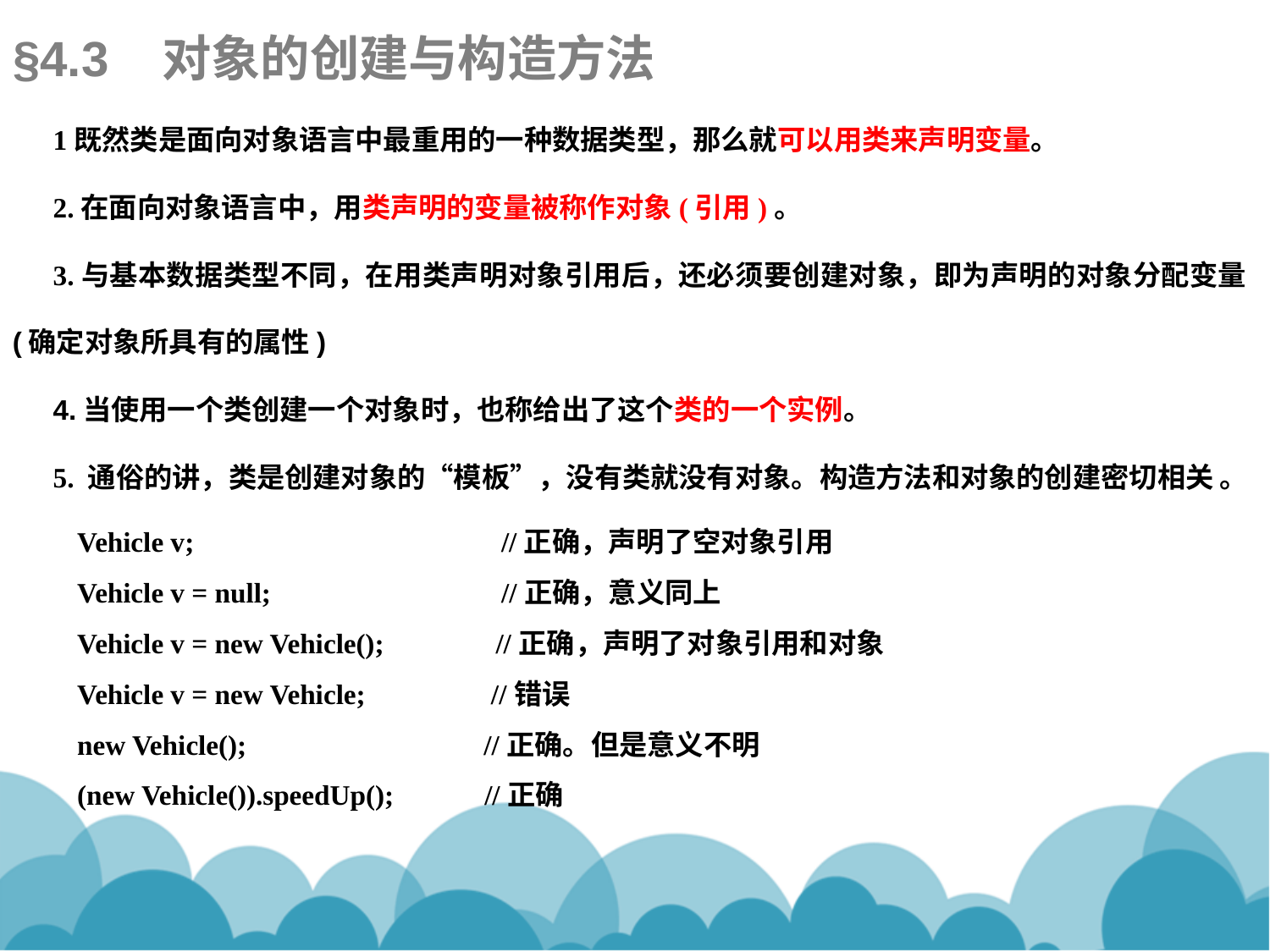

§4.3   对象的创建与构造方法
1既然类是面向对象语言中最重用的一种数据类型，那么就可以用类来声明变量。
2.在面向对象语言中，用类声明的变量被称作对象(引用)。
3.与基本数据类型不同，在用类声明对象引用后，还必须要创建对象，即为声明的对象分配变量(确定对象所具有的属性)
4.当使用一个类创建一个对象时，也称给出了这个类的一个实例。
5. 通俗的讲，类是创建对象的“模板”，没有类就没有对象。构造方法和对象的创建密切相关 。
Vehicle v;                                            //正确，声明了空对象引用
Vehicle v = null;                                 //正确，意义同上
Vehicle v = new Vehicle();                //正确，声明了对象引用和对象
Vehicle v = new Vehicle;                  //错误
new Vehicle();                                  //正确。但是意义不明
(new Vehicle()).speedUp();             //正确

19